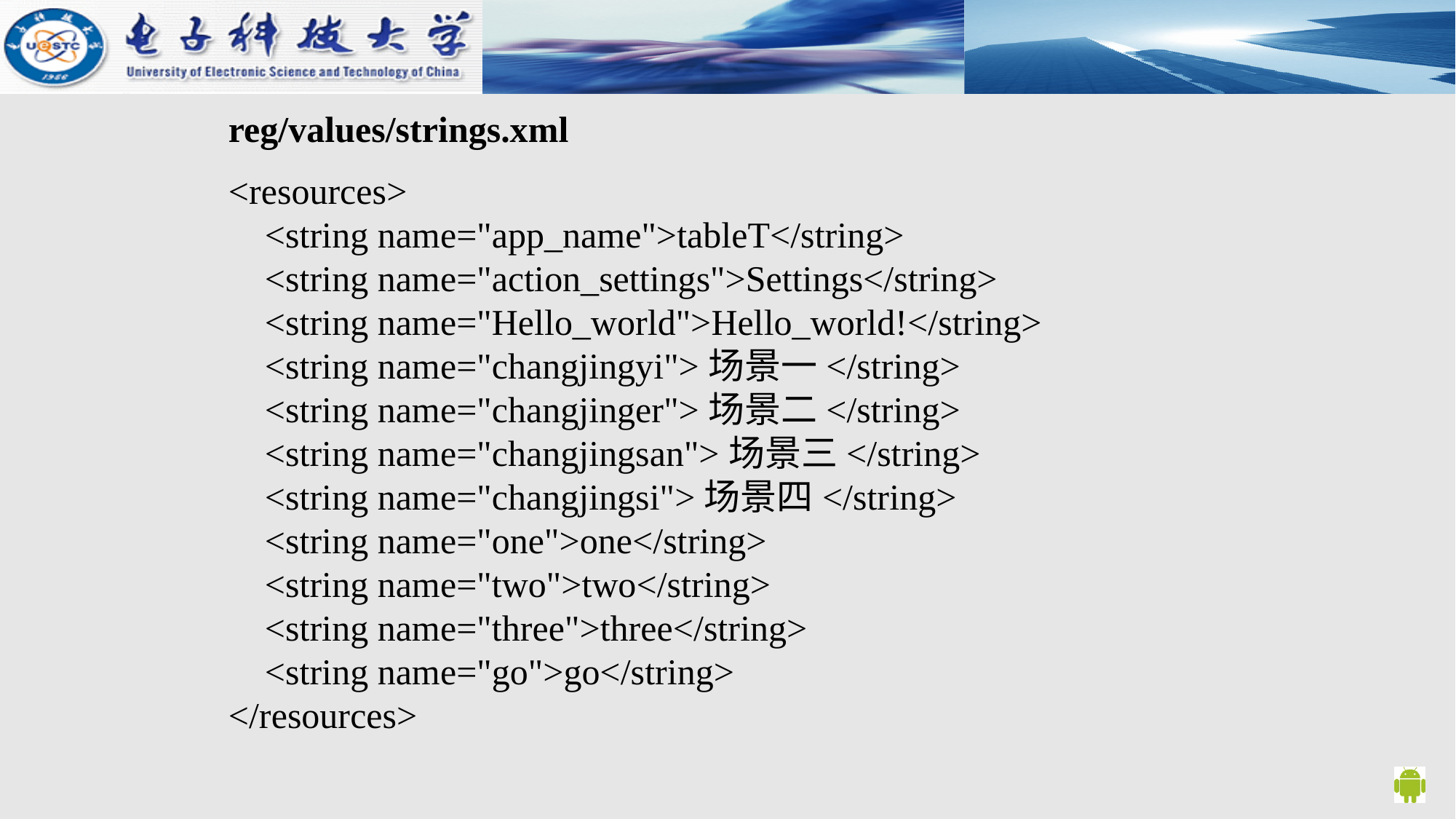

reg/values/strings.xml
<resources>
    <string name="app_name">tableT</string>
    <string name="action_settings">Settings</string>
    <string name="Hello_world">Hello_world!</string>
    <string name="changjingyi">场景一</string>
    <string name="changjinger">场景二</string>
    <string name="changjingsan">场景三</string>
    <string name="changjingsi">场景四</string>
    <string name="one">one</string>
    <string name="two">two</string>
    <string name="three">three</string>
    <string name="go">go</string>
</resources>